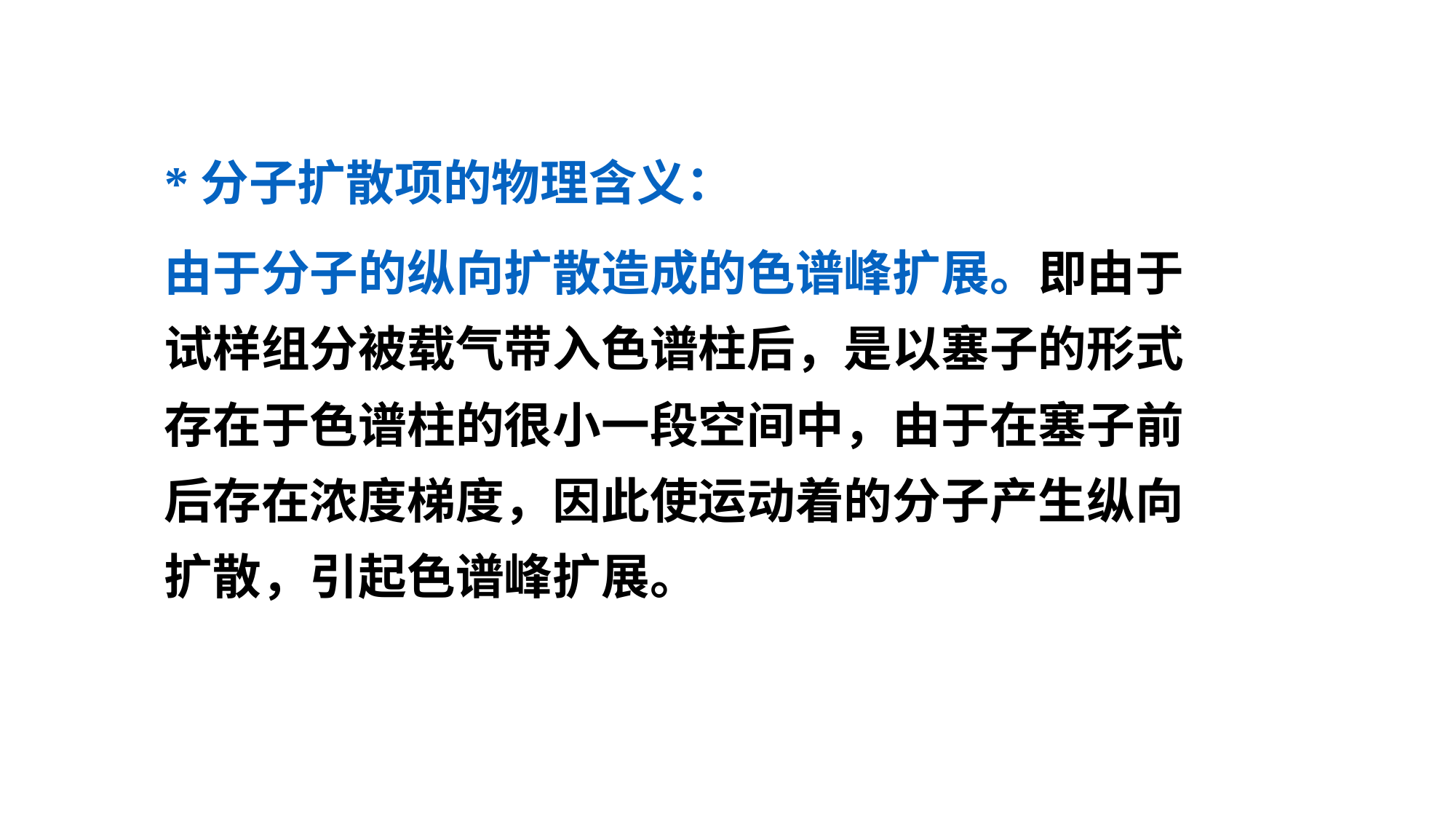

*分子扩散项的物理含义：
由于分子的纵向扩散造成的色谱峰扩展。即由于试样组分被载气带入色谱柱后，是以塞子的形式存在于色谱柱的很小一段空间中，由于在塞子前后存在浓度梯度，因此使运动着的分子产生纵向扩散，引起色谱峰扩展。